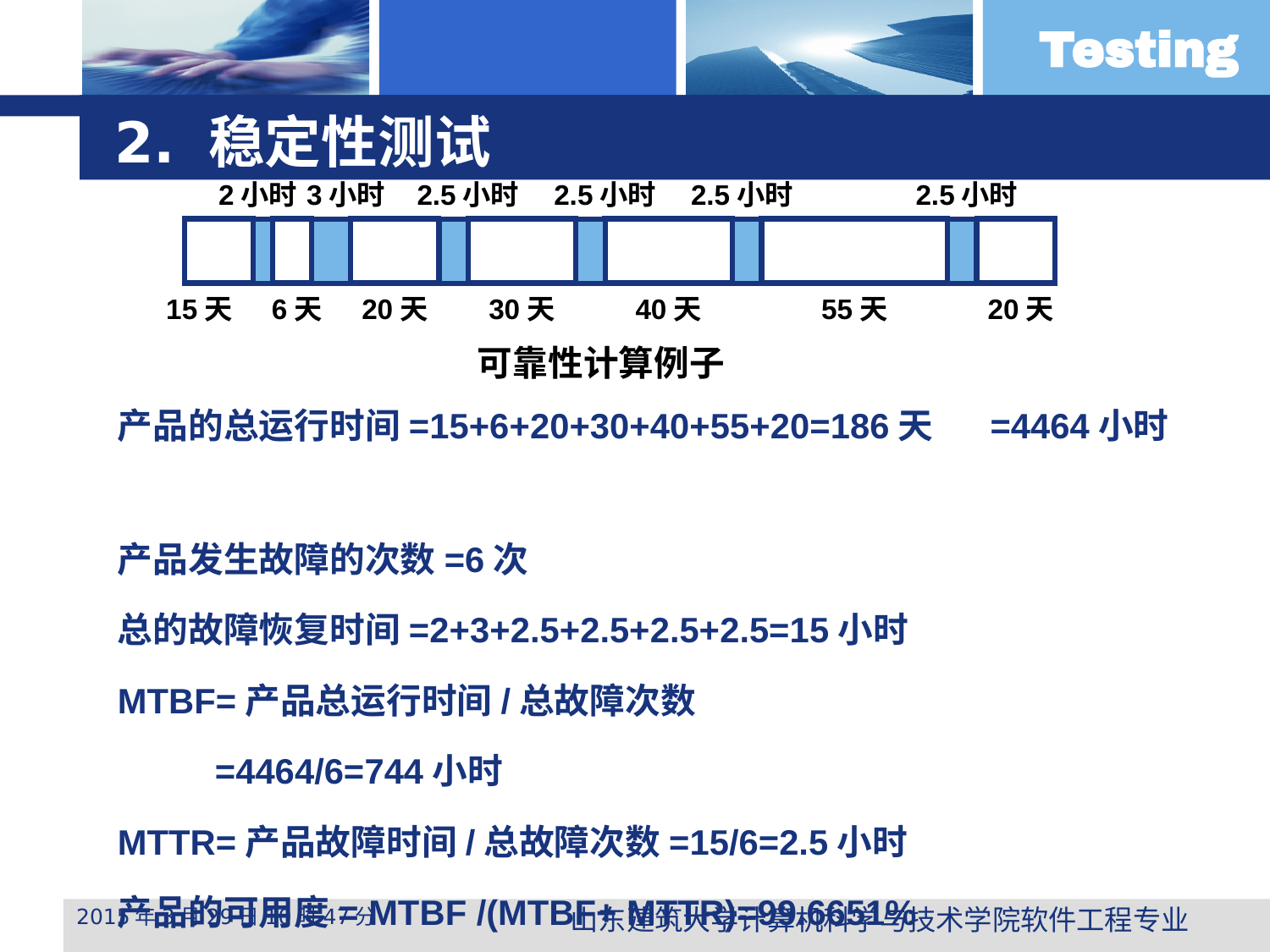

# 2. 稳定性测试
2小时
3小时
2.5小时
2.5小时
2.5小时
2.5小时

15天
20天
40天
55天
6天
30天
20天
可靠性计算例子

产品的总运行时间=15+6+20+30+40+55+20=186天      =4464小时
产品发生故障的次数=6次
总的故障恢复时间=2+3+2.5+2.5+2.5+2.5=15小时
MTBF=产品总运行时间/总故障次数
          =4464/6=744小时
MTTR=产品故障时间/总故障次数=15/6=2.5小时
产品的可用度= MTBF /(MTBF+ MTTR)=99.6651%
山东建筑大学计算机科学与技术学院软件工程专业
2015年3月29日10时47分